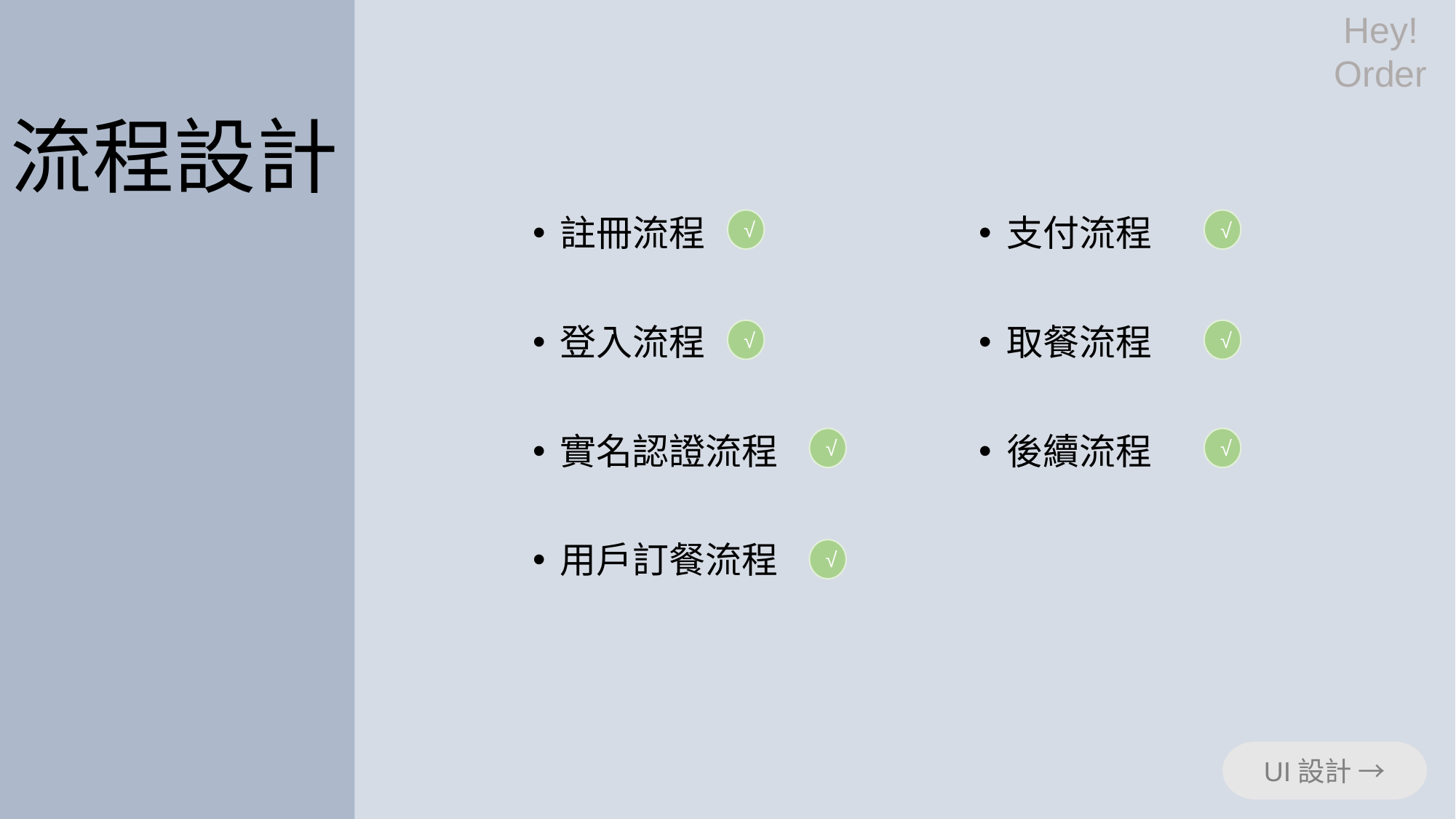

Hey!
Order

流程設計
註冊流程

登入流程

實名認證流程

用戶訂餐流程

√
支付流程

取餐流程

後續流程
√
√
√
√
√
√
UI設計 →